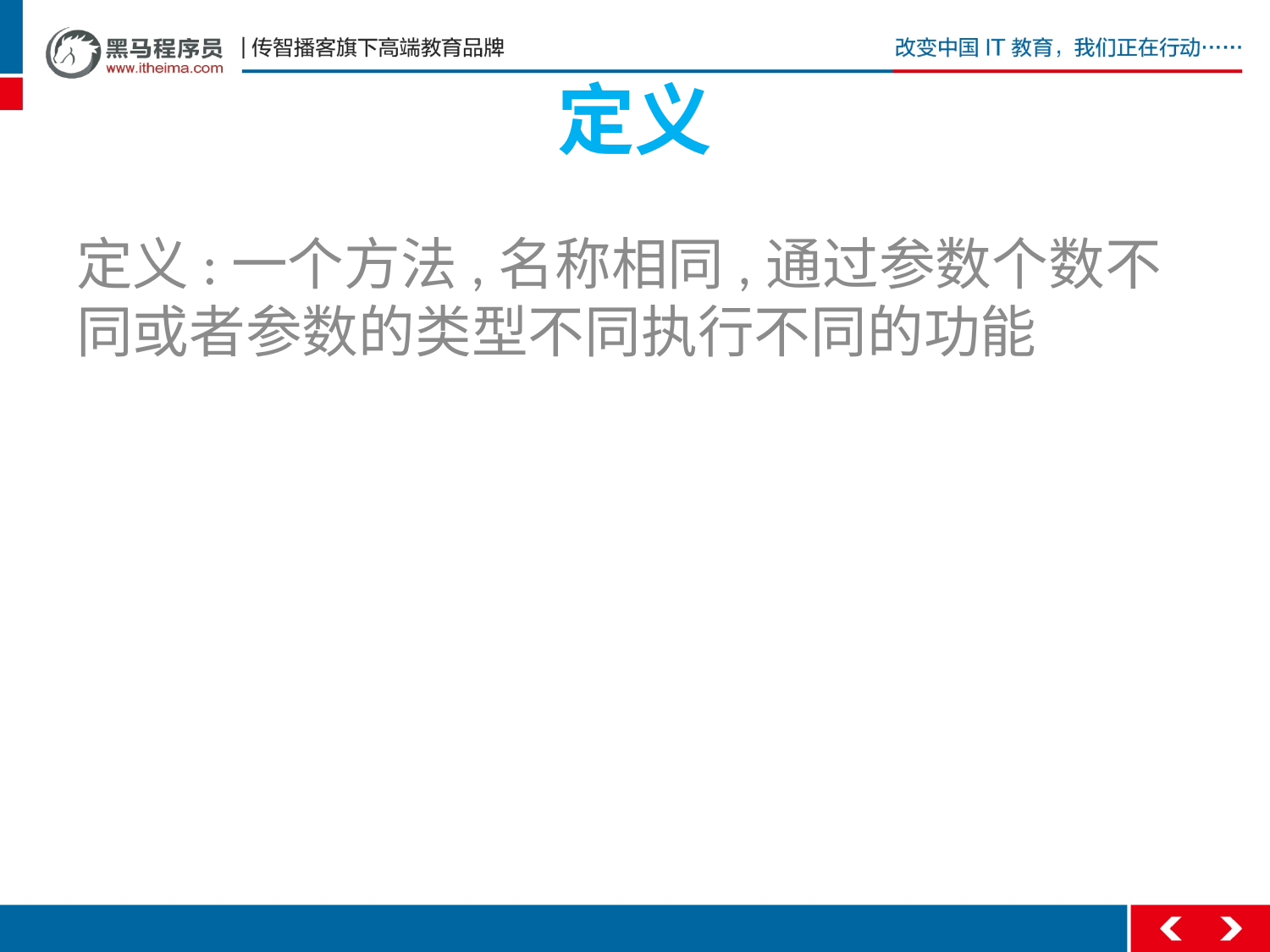

# 定义
定义:一个方法,名称相同,通过参数个数不同或者参数的类型不同执行不同的功能